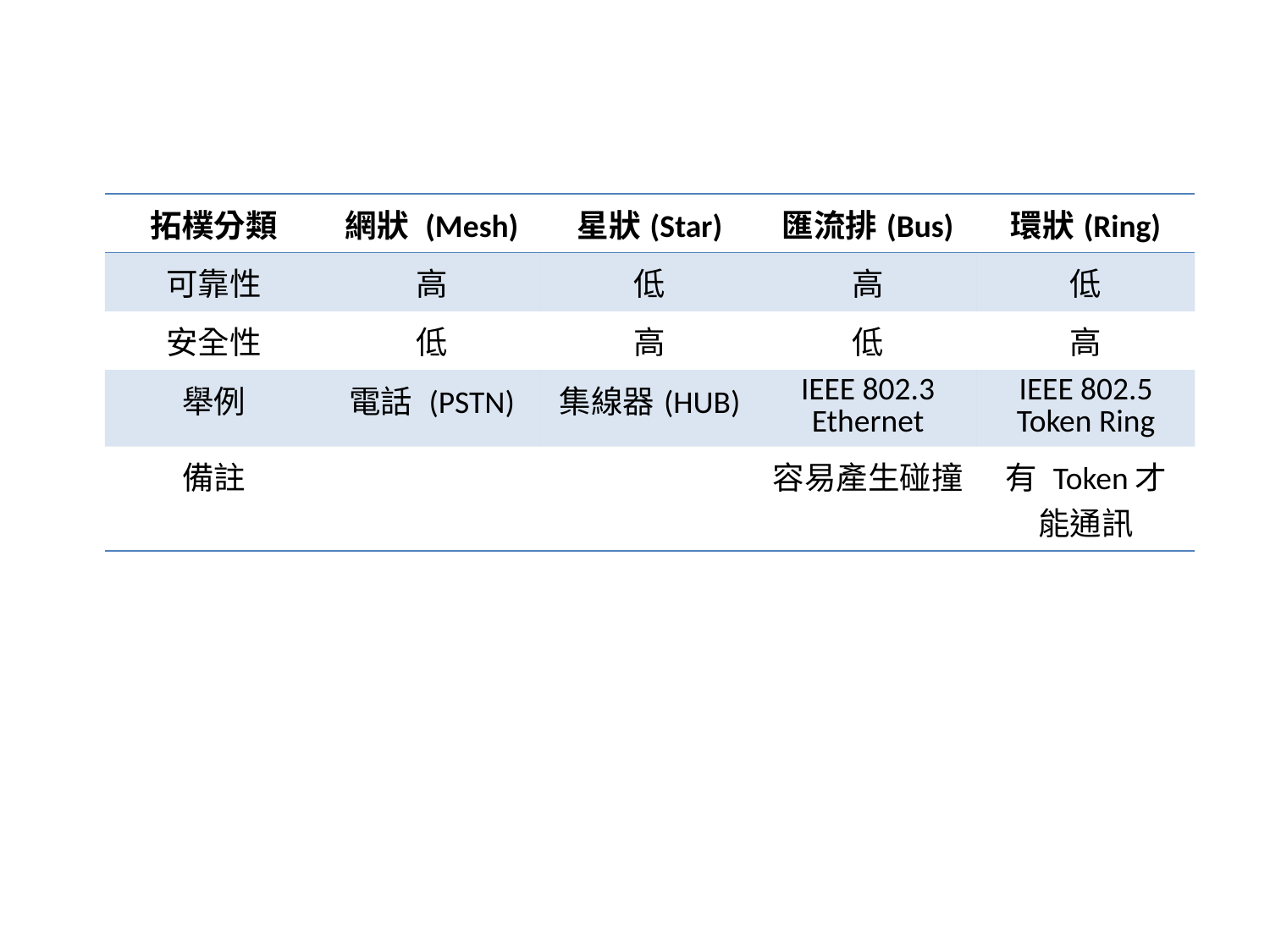

| 拓樸分類 | 網狀 (Mesh) | 星狀(Star) | 匯流排(Bus) | 環狀(Ring) |
| --- | --- | --- | --- | --- |
| 可靠性 | 高 | 低 | 高 | 低 |
| 安全性 | 低 | 高 | 低 | 高 |
| 舉例 | 電話 (PSTN) | 集線器(HUB) | IEEE 802.3 Ethernet | IEEE 802.5 Token Ring |
| 備註 |  |  | 容易產生碰撞 | 有 Token才能通訊 |